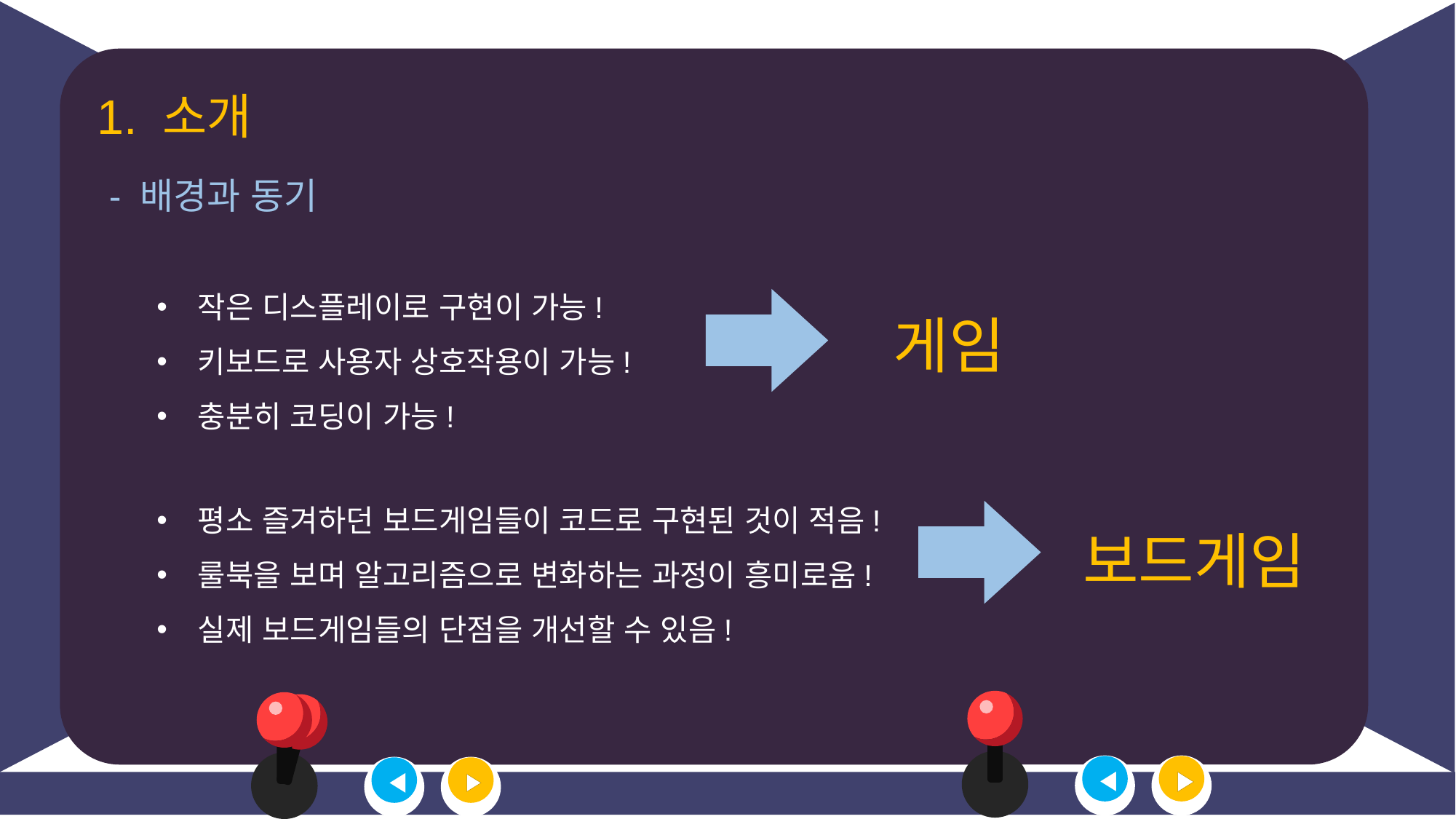

1. 소개
- 배경과 동기

작은 디스플레이로 구현이 가능!
키보드로 사용자 상호작용이 가능!
충분히 코딩이 가능!
게임

평소 즐겨하던 보드게임들이 코드로 구현된 것이 적음!
룰북을 보며 알고리즘으로 변화하는 과정이 흥미로움!
실제 보드게임들의 단점을 개선할 수 있음!
보드게임

◀
▶

◀
▶